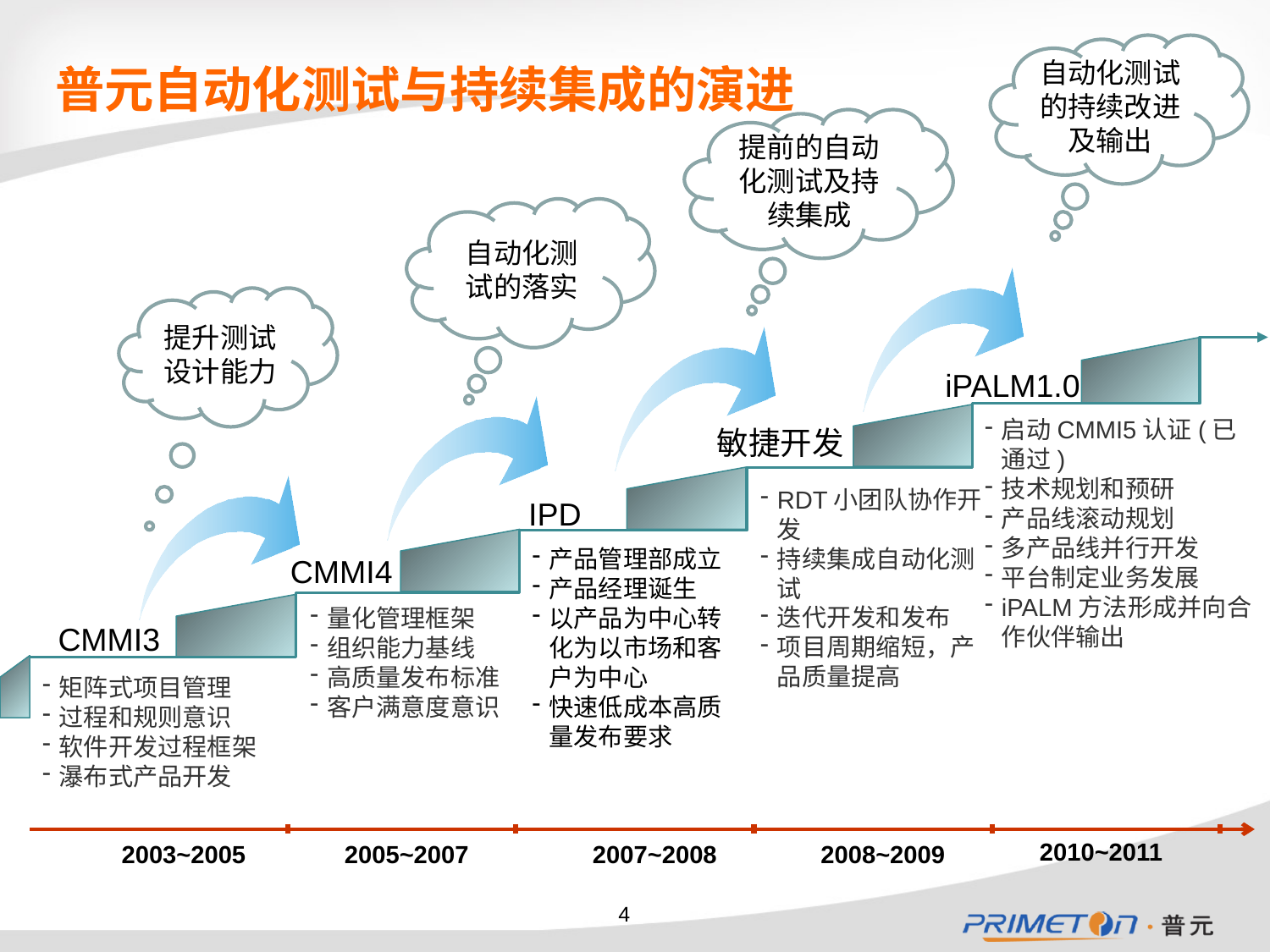

自动化测试的持续改进及输出
# 普元自动化测试与持续集成的演进
提前的自动化测试及持续集成
自动化测试的落实

提升测试设计能力

iPALM1.0

启动CMMI5认证(已通过)
技术规划和预研
产品线滚动规划
多产品线并行开发
平台制定业务发展
iPALM方法形成并向合作伙伴输出
敏捷开发

RDT小团队协作开发
持续集成自动化测试
迭代开发和发布
项目周期缩短，产品质量提高
IPD
产品管理部成立
产品经理诞生
以产品为中心转化为以市场和客户为中心
快速低成本高质量发布要求
CMMI4
量化管理框架
组织能力基线
高质量发布标准
客户满意度意识

CMMI3
矩阵式项目管理
过程和规则意识
软件开发过程框架
瀑布式产品开发

2010~2011
2003~2005
2005~2007
2007~2008
2008~2009
4